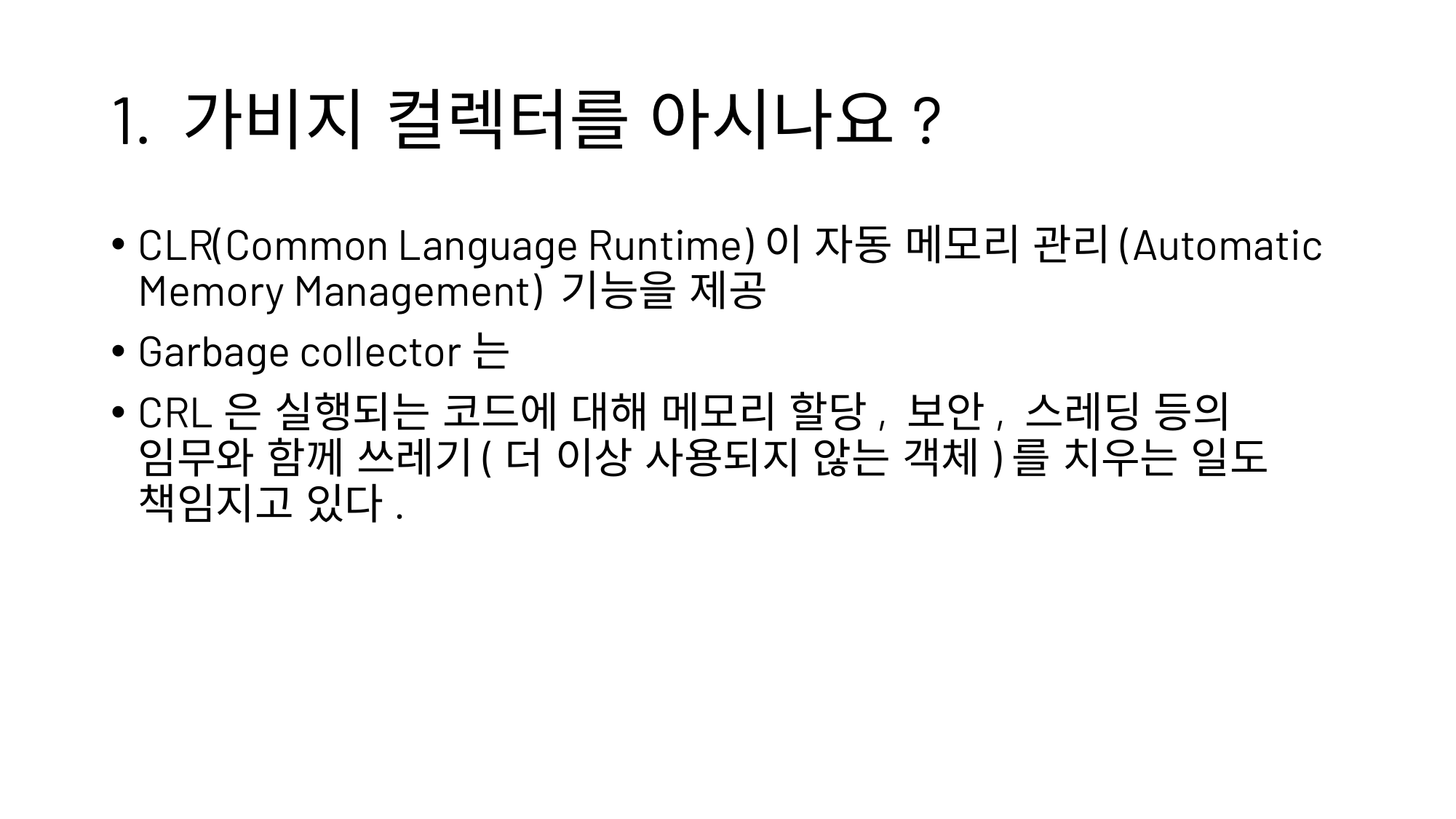

# 1. 가비지 컬렉터를 아시나요?
CLR(Common Language Runtime)이 자동 메모리 관리(Automatic Memory Management) 기능을 제공
Garbage collector는
CRL은 실행되는 코드에 대해 메모리 할당, 보안, 스레딩 등의 임무와 함께 쓰레기(더 이상 사용되지 않는 객체)를 치우는 일도 책임지고 있다.